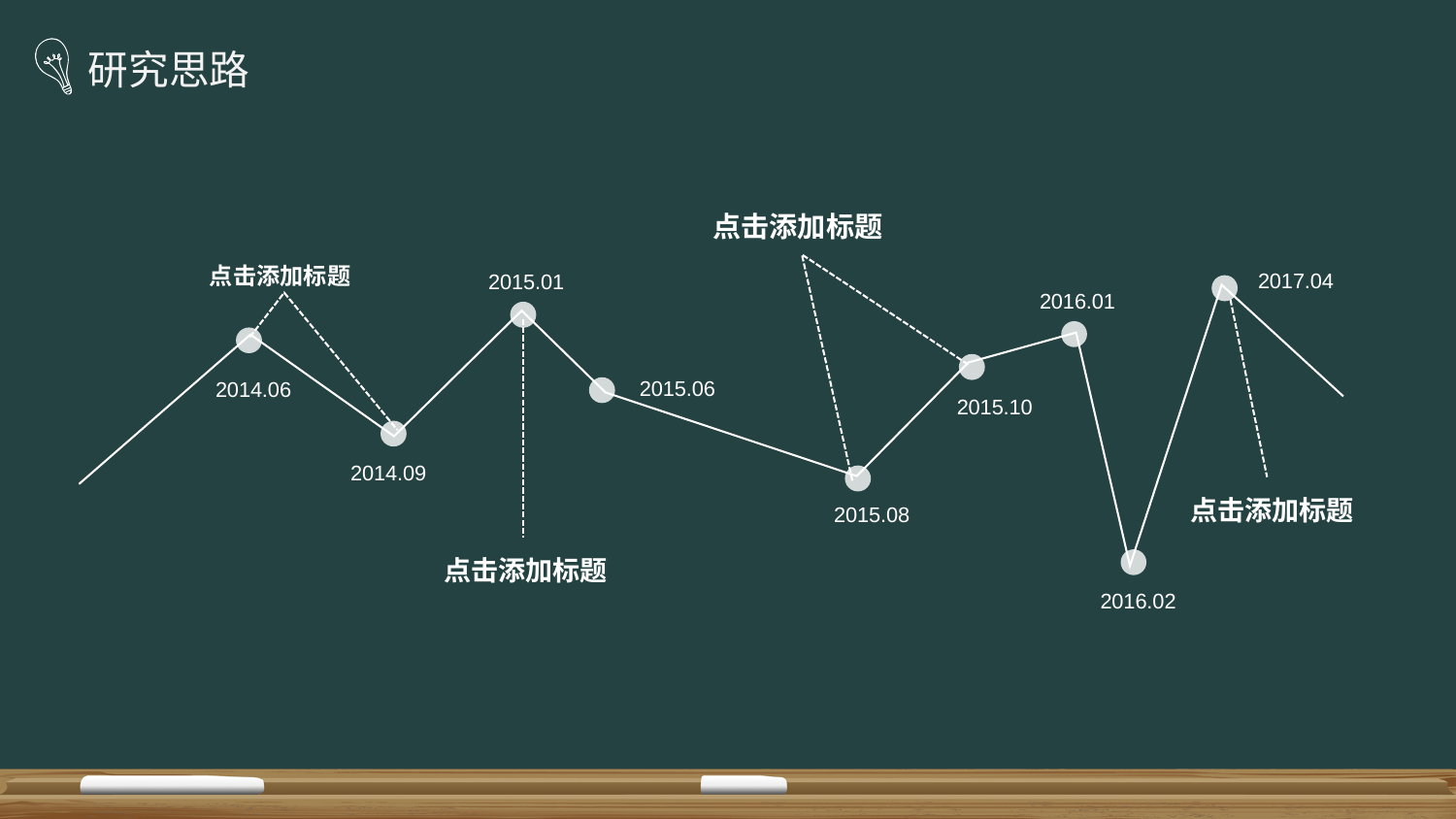

研究思路
点击添加标题

点击添加标题

2017.04

2015.01

2016.01

点击添加标题

点击添加标题

2014.06

2015.10
2015.06

2014.09

2015.08

2016.02